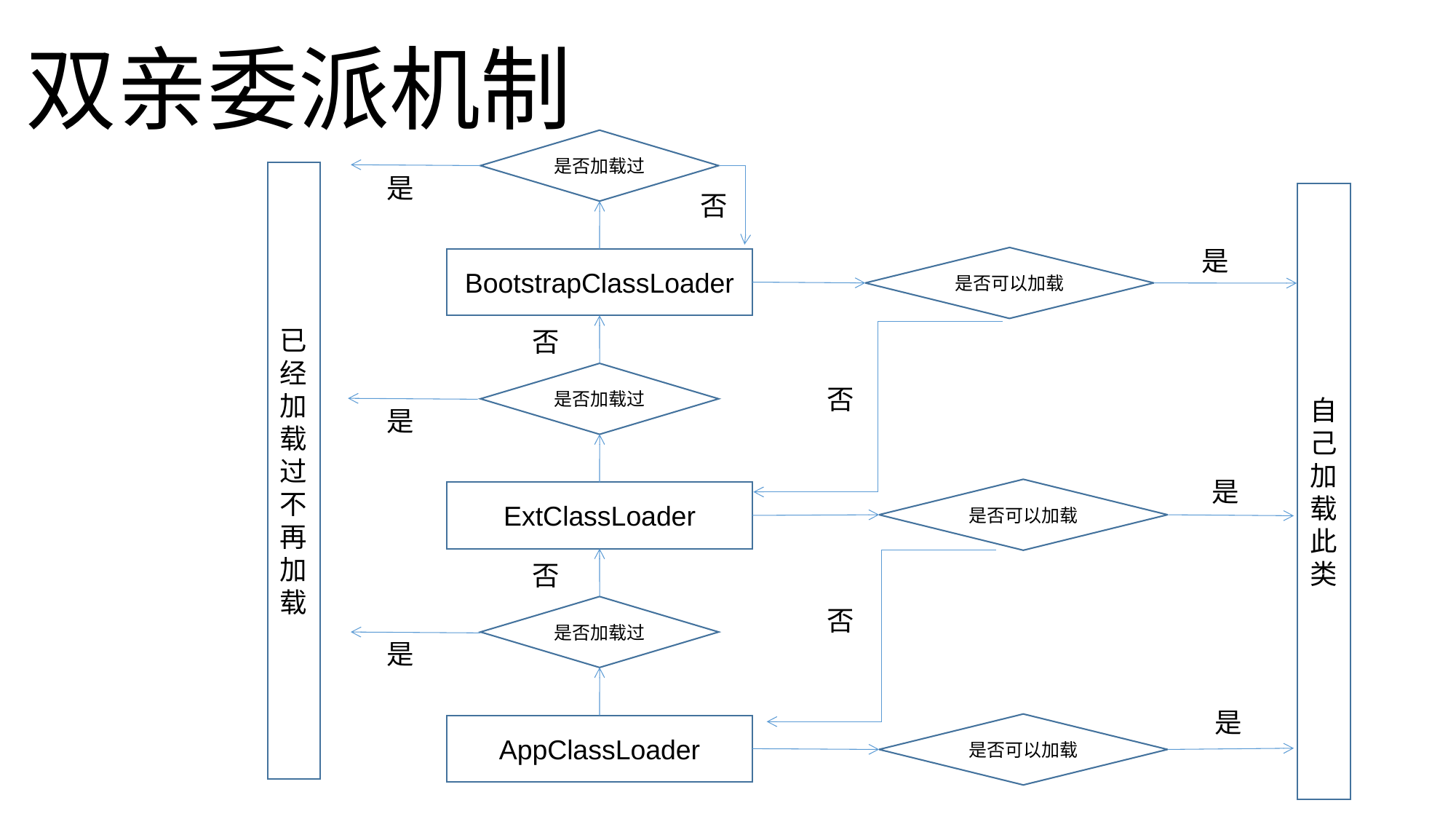

# 双亲委派机制
是否加载过
已经加载过不再加载
是
否
自己加载此类
是
是否可以加载
BootstrapClassLoader
否
是否加载过
否
是
是
是否可以加载
ExtClassLoader
否
是否加载过
否
是
是
是否可以加载
AppClassLoader